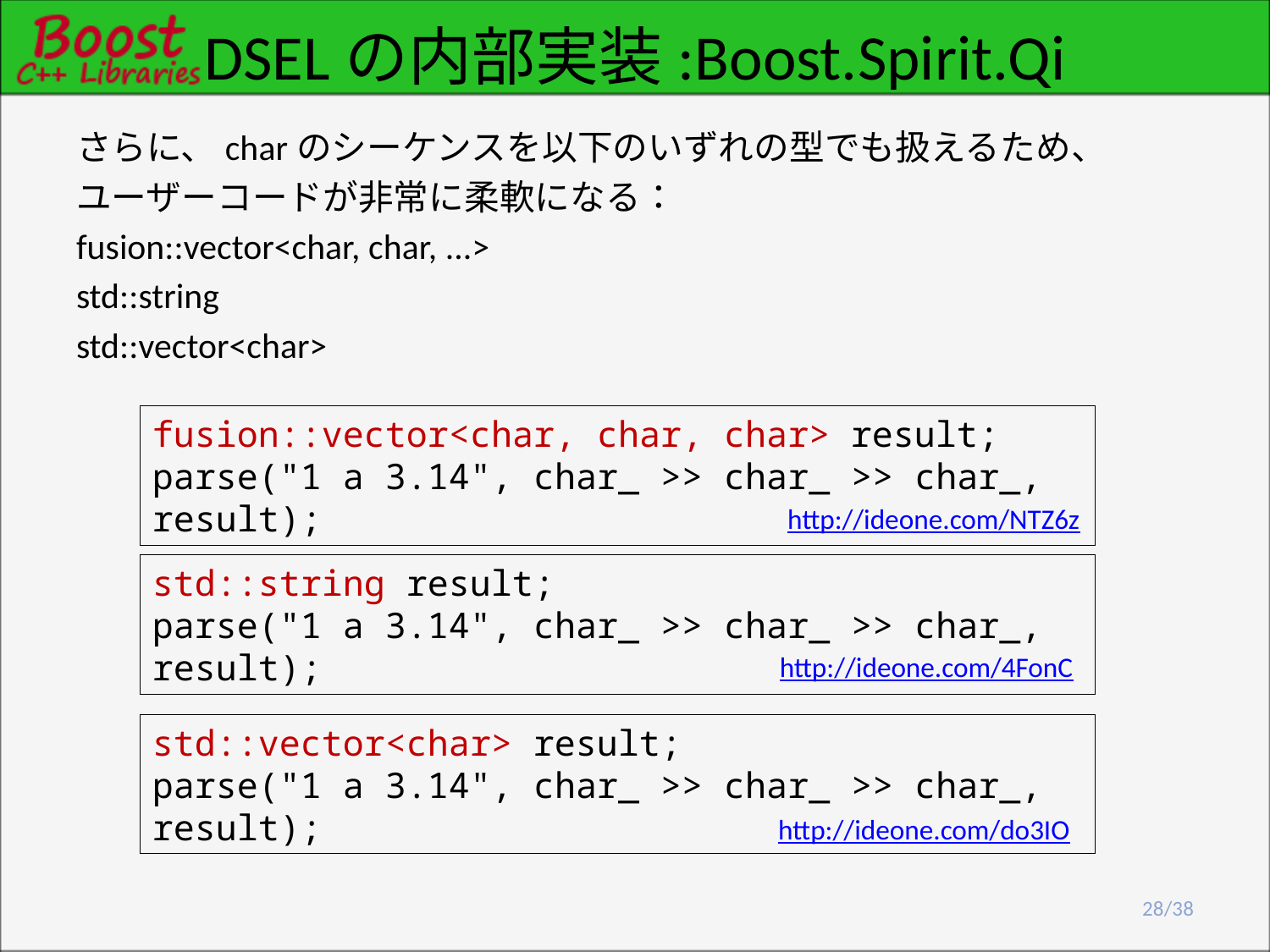

# DSELの内部実装:Boost.Spirit.Qi
さらに、charのシーケンスを以下のいずれの型でも扱えるため、
ユーザーコードが非常に柔軟になる：
fusion::vector<char, char, ...>
std::string
std::vector<char>
fusion::vector<char, char, char> result;
parse("1 a 3.14", char_ >> char_ >> char_, result);
http://ideone.com/NTZ6z
std::string result;
parse("1 a 3.14", char_ >> char_ >> char_, result);
http://ideone.com/4FonC
std::vector<char> result;
parse("1 a 3.14", char_ >> char_ >> char_, result);
http://ideone.com/do3IO
28/38